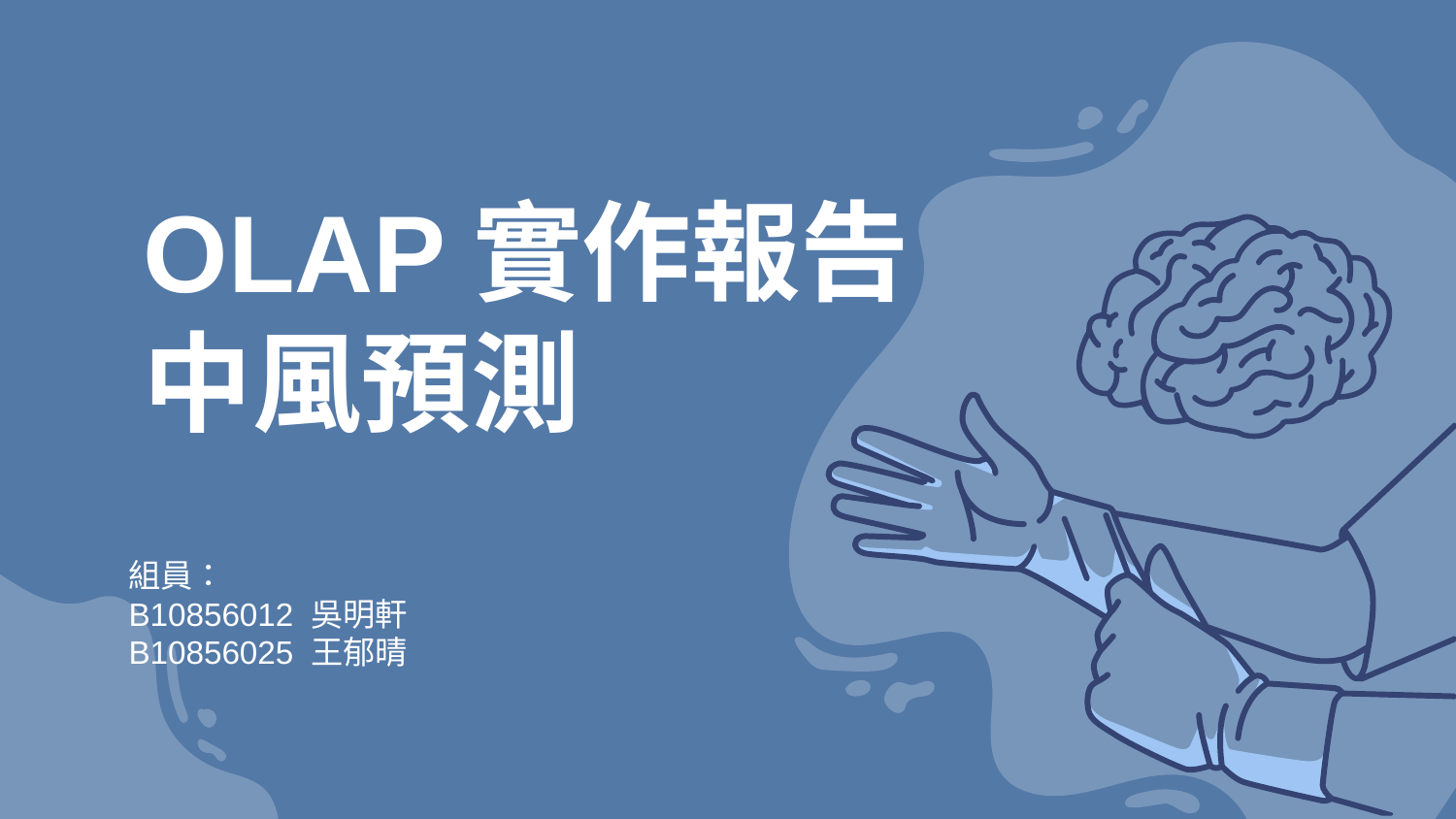

# OLAP實作報告 中風預測

組員：
B10856012 吳明軒
B10856025 王郁晴